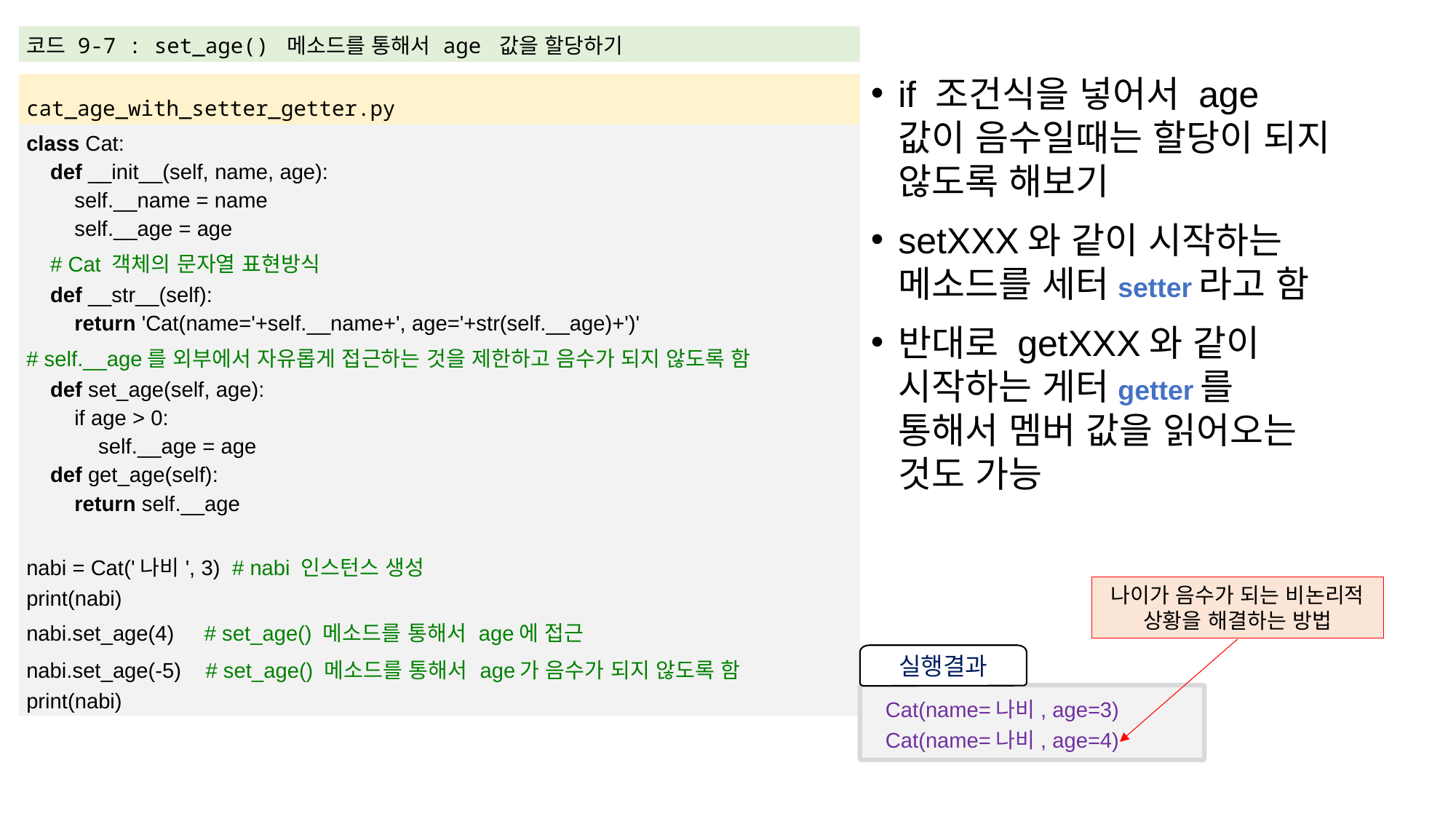

| 코드 9-7 : set\_age() 메소드를 통해서 age 값을 할당하기 |
| --- |
|  |
| cat\_age\_with\_setter\_getter.py |
| class Cat: def \_\_init\_\_(self, name, age): self.\_\_name = name self.\_\_age = age # Cat 객체의 문자열 표현방식 def \_\_str\_\_(self): return 'Cat(name='+self.\_\_name+', age='+str(self.\_\_age)+')' # self.\_\_age를 외부에서 자유롭게 접근하는 것을 제한하고 음수가 되지 않도록 함 def set\_age(self, age): if age > 0: self.\_\_age = age def get\_age(self): return self.\_\_age nabi = Cat('나비', 3) # nabi 인스턴스 생성 print(nabi) nabi.set\_age(4) # set\_age() 메소드를 통해서 age에 접근 nabi.set\_age(-5) # set\_age() 메소드를 통해서 age가 음수가 되지 않도록 함 print(nabi) |
if 조건식을 넣어서 age 값이 음수일때는 할당이 되지 않도록 해보기
setXXX와 같이 시작하는 메소드를 세터setter라고 함
반대로 getXXX와 같이 시작하는 게터getter를 통해서 멤버 값을 읽어오는 것도 가능

나이가 음수가 되는 비논리적 상황을 해결하는 방법
실행결과

Cat(name=나비, age=3)
Cat(name=나비, age=4)